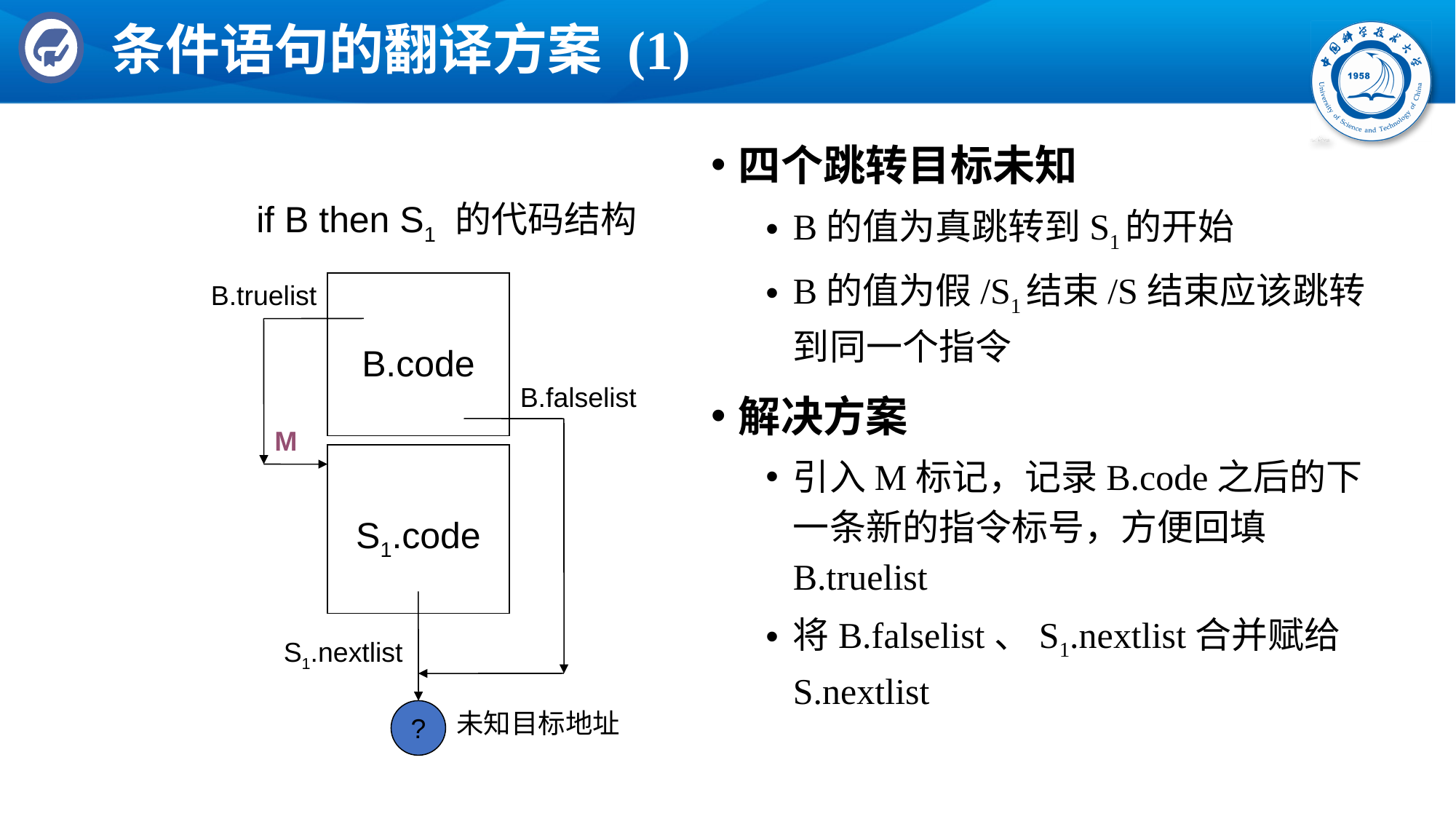

# 条件语句的翻译方案 (1)
四个跳转目标未知
B的值为真跳转到S1的开始
B的值为假/S1结束/S结束应该跳转到同一个指令
解决方案
引入M标记，记录B.code之后的下一条新的指令标号，方便回填B.truelist
将B.falselist、S1.nextlist合并赋给S.nextlist
if B then S1 的代码结构
B.truelist

B.code

B.falselist

M

S1.code

S1.nextlist

?
未知目标地址